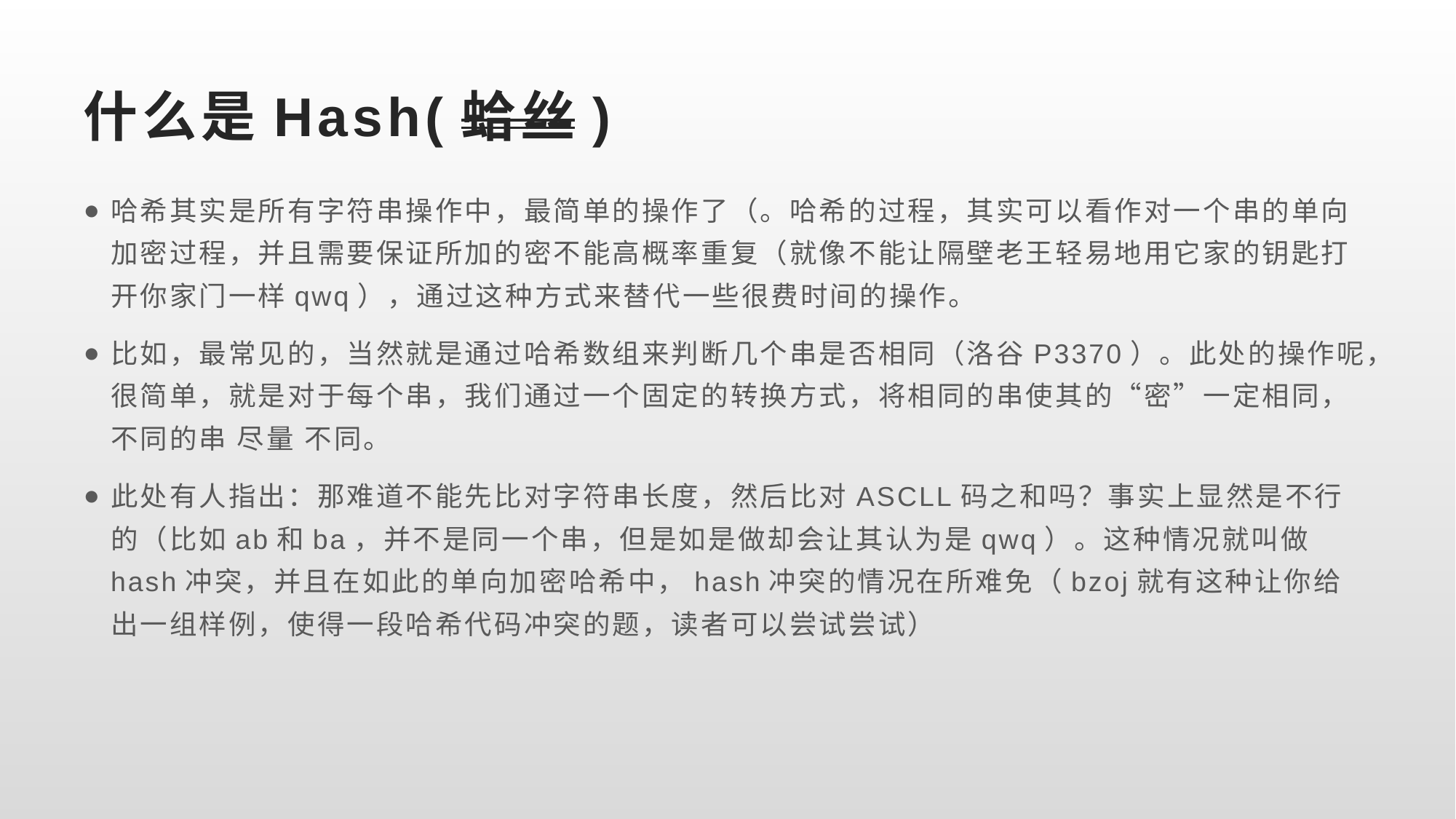

# 什么是Hash(蛤丝)
哈希其实是所有字符串操作中，最简单的操作了（。哈希的过程，其实可以看作对一个串的单向加密过程，并且需要保证所加的密不能高概率重复（就像不能让隔壁老王轻易地用它家的钥匙打开你家门一样qwq），通过这种方式来替代一些很费时间的操作。
比如，最常见的，当然就是通过哈希数组来判断几个串是否相同（洛谷P3370）。此处的操作呢，很简单，就是对于每个串，我们通过一个固定的转换方式，将相同的串使其的“密”一定相同，不同的串 尽量 不同。
此处有人指出：那难道不能先比对字符串长度，然后比对ASCLL码之和吗？事实上显然是不行的（比如ab和ba，并不是同一个串，但是如是做却会让其认为是qwq）。这种情况就叫做hash冲突，并且在如此的单向加密哈希中，hash冲突的情况在所难免（bzoj就有这种让你给出一组样例，使得一段哈希代码冲突的题，读者可以尝试尝试）